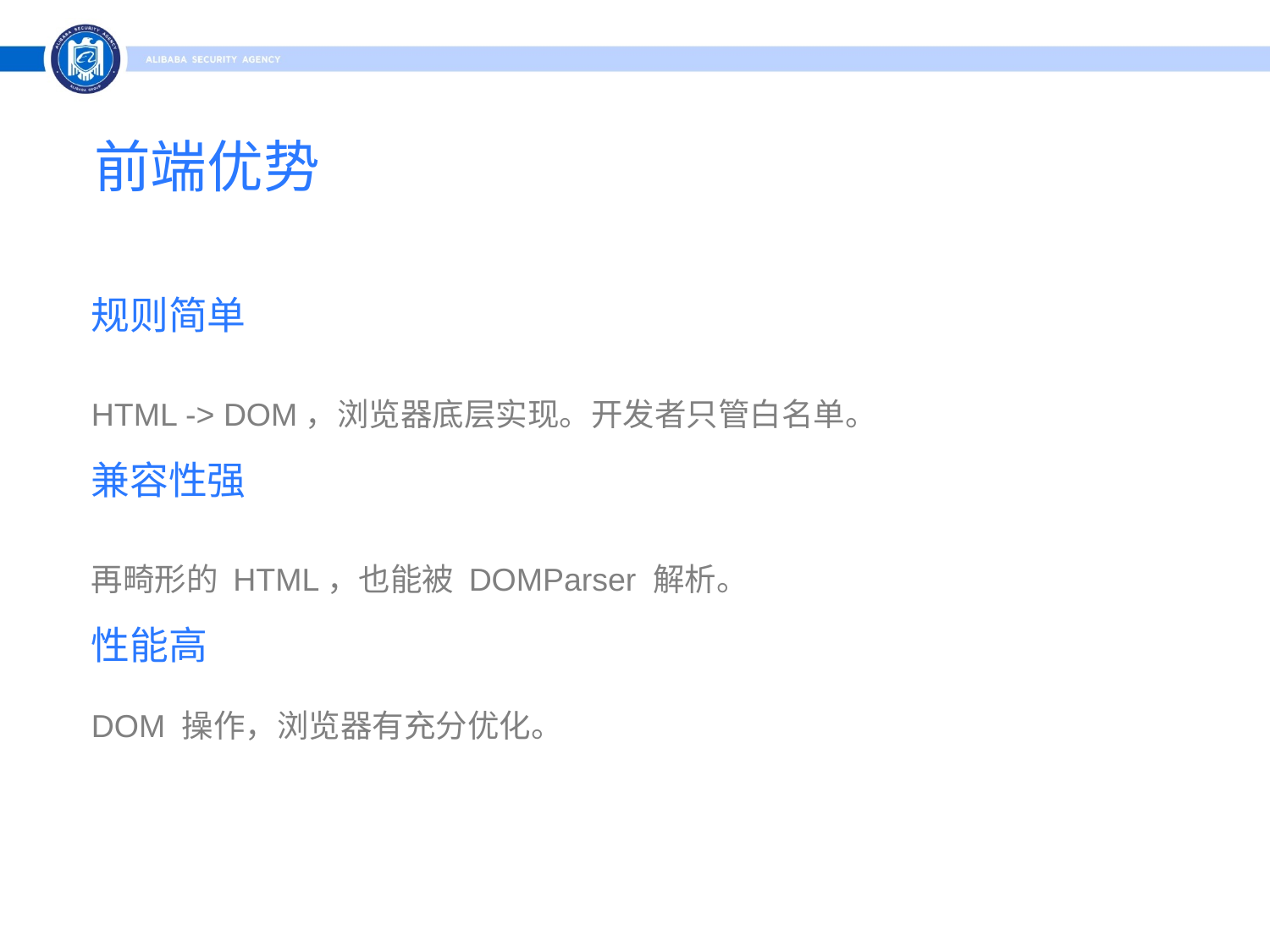

前端优势
规则简单
HTML -> DOM，浏览器底层实现。开发者只管白名单。
兼容性强
再畸形的 HTML，也能被 DOMParser 解析。
性能高
DOM 操作，浏览器有充分优化。